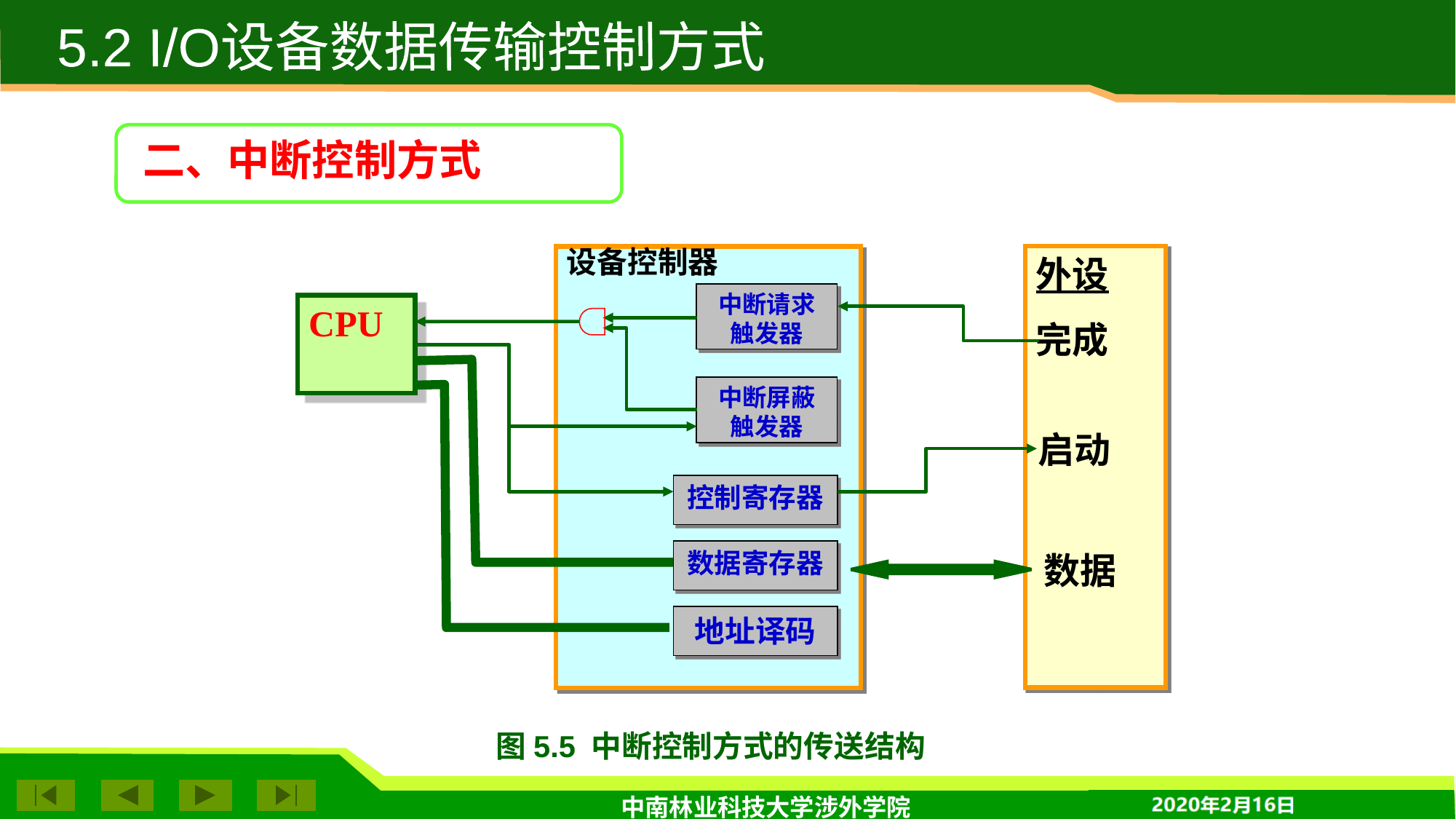

5.2 I/O设备数据传输控制方式

二、中断控制方式
设备控制器

外设

中断请求触发器
CPU

完成

中断屏蔽触发器

启动

控制寄存器
数据寄存器
数据

地址译码
图5.5 中断控制方式的传送结构